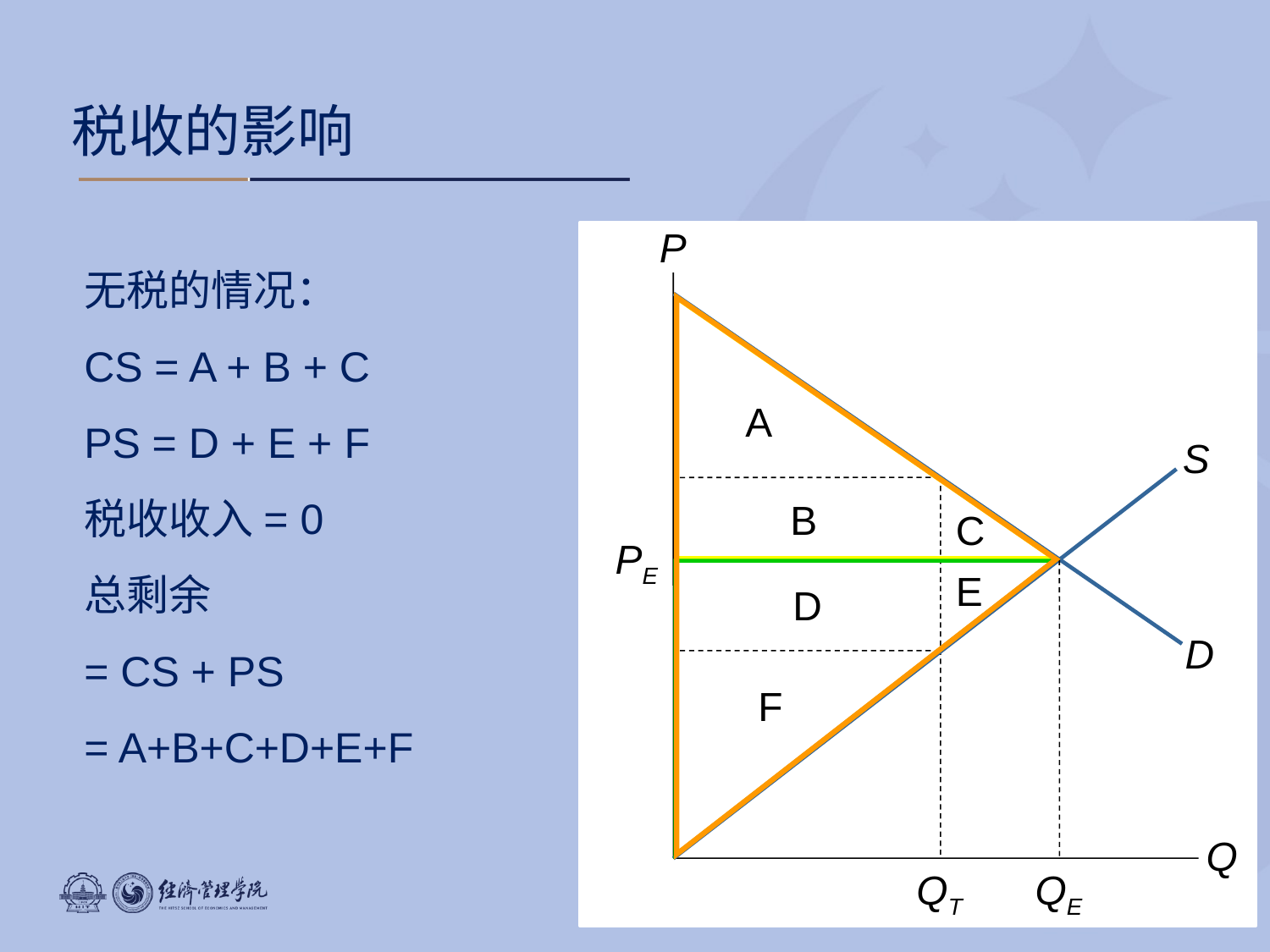

税收的影响
P

Q

S

D

无税的情况：
CS = A + B + C
PS = D + E + F
税收收入= 0
总剩余
= CS + PS
= A+B+C+D+E+F

A

B
C
PE

QE
E

D

F
QT